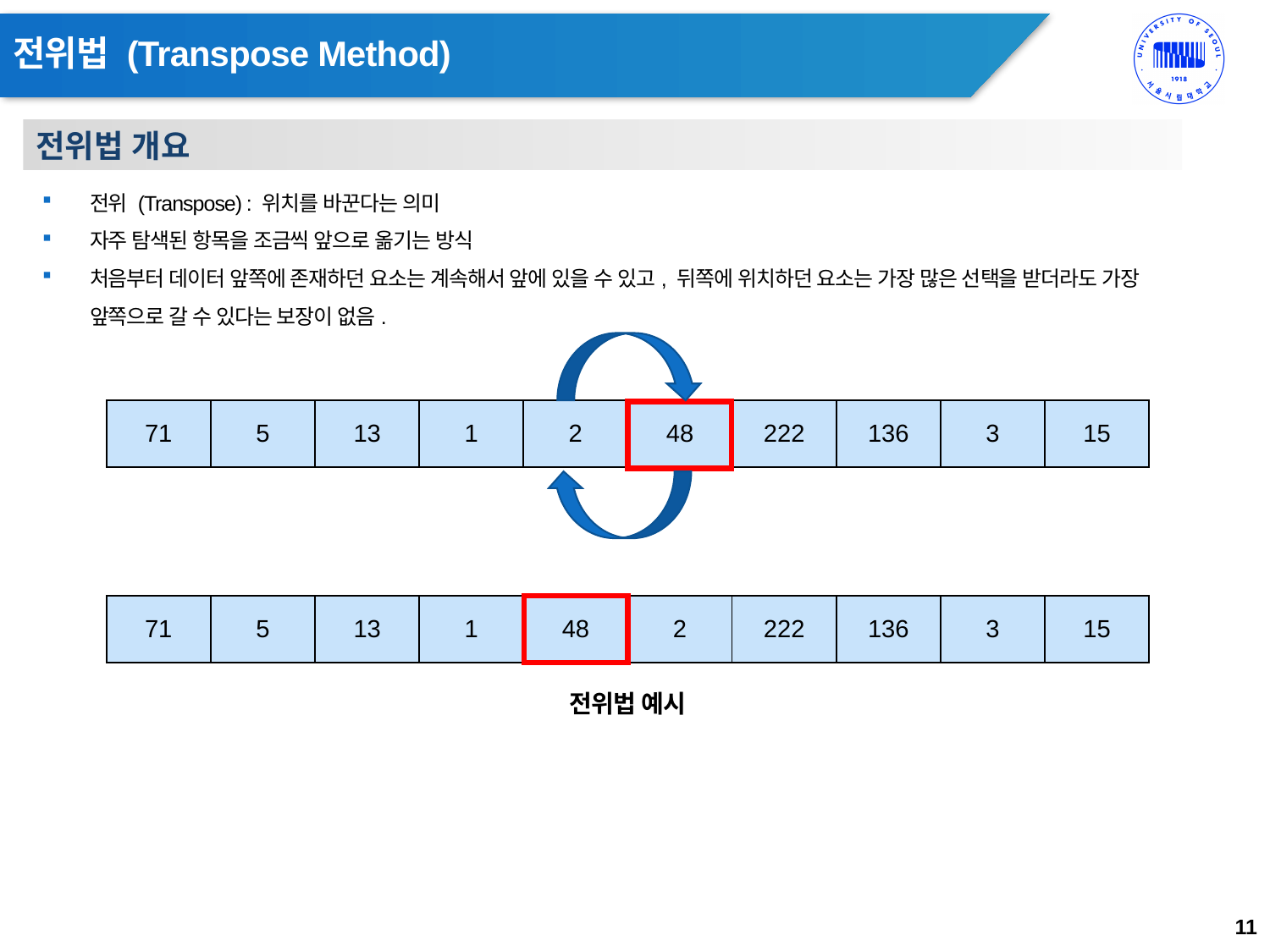

# 전위법 (Transpose Method)
전위법 개요
전위 (Transpose) : 위치를 바꾼다는 의미
자주 탐색된 항목을 조금씩 앞으로 옮기는 방식
처음부터 데이터 앞쪽에 존재하던 요소는 계속해서 앞에 있을 수 있고, 뒤쪽에 위치하던 요소는 가장 많은 선택을 받더라도 가장 앞쪽으로 갈 수 있다는 보장이 없음.

| 71 | 5 | 13 | 1 | 2 | 48 | 222 | 136 | 3 | 15 |
| --- | --- | --- | --- | --- | --- | --- | --- | --- | --- |

| 71 | 5 | 13 | 1 | 48 | 2 | 222 | 136 | 3 | 15 |
| --- | --- | --- | --- | --- | --- | --- | --- | --- | --- |

전위법 예시
11